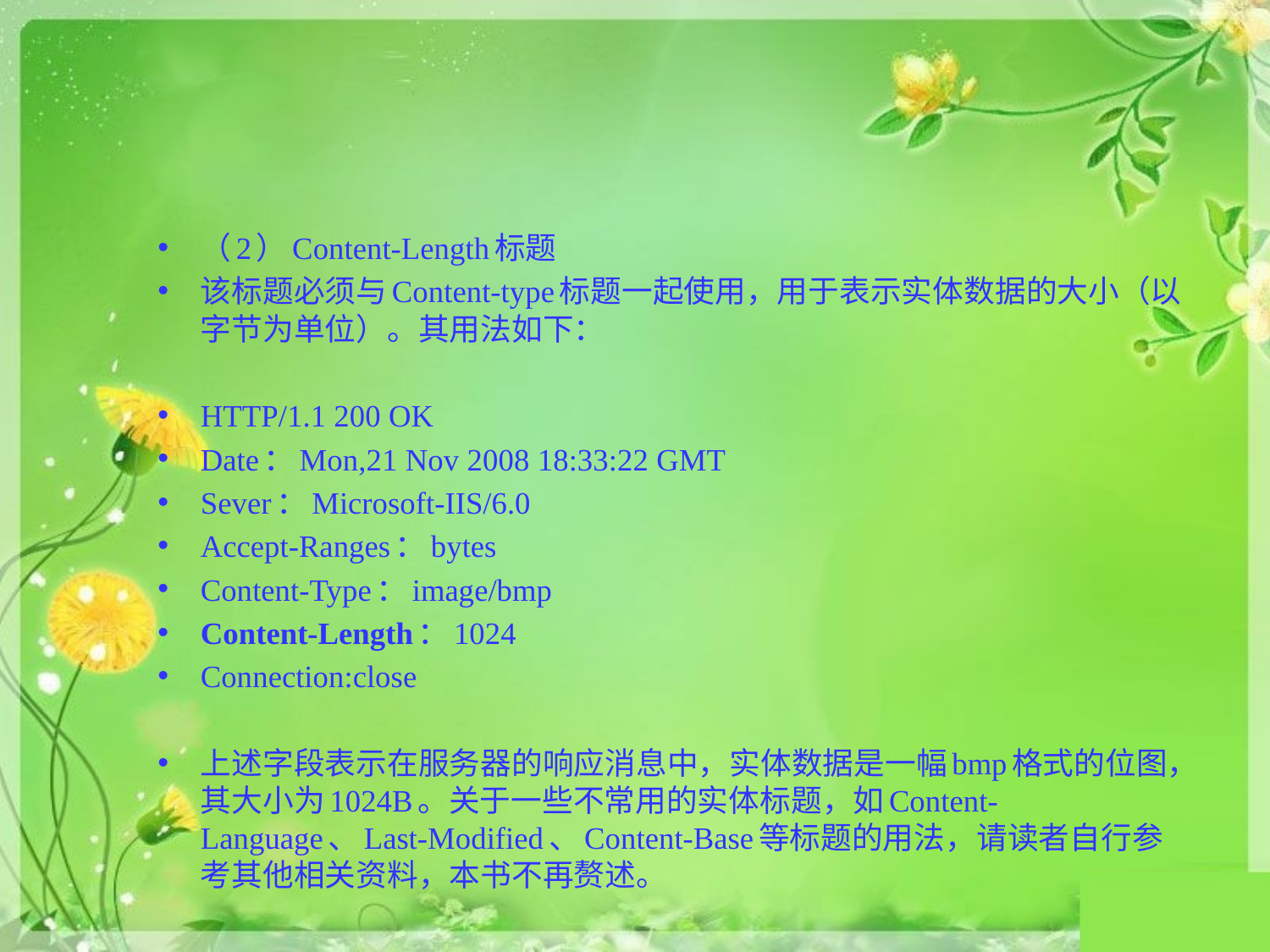

#
（2）Content-Length标题
该标题必须与Content-type标题一起使用，用于表示实体数据的大小（以字节为单位）。其用法如下：

HTTP/1.1 200 OK
Date：Mon,21 Nov 2008 18:33:22 GMT
Sever：Microsoft-IIS/6.0
Accept-Ranges：bytes
Content-Type：image/bmp
Content-Length：1024
Connection:close

上述字段表示在服务器的响应消息中，实体数据是一幅bmp格式的位图，其大小为1024B。关于一些不常用的实体标题，如Content-Language、Last-Modified、Content-Base等标题的用法，请读者自行参考其他相关资料，本书不再赘述。